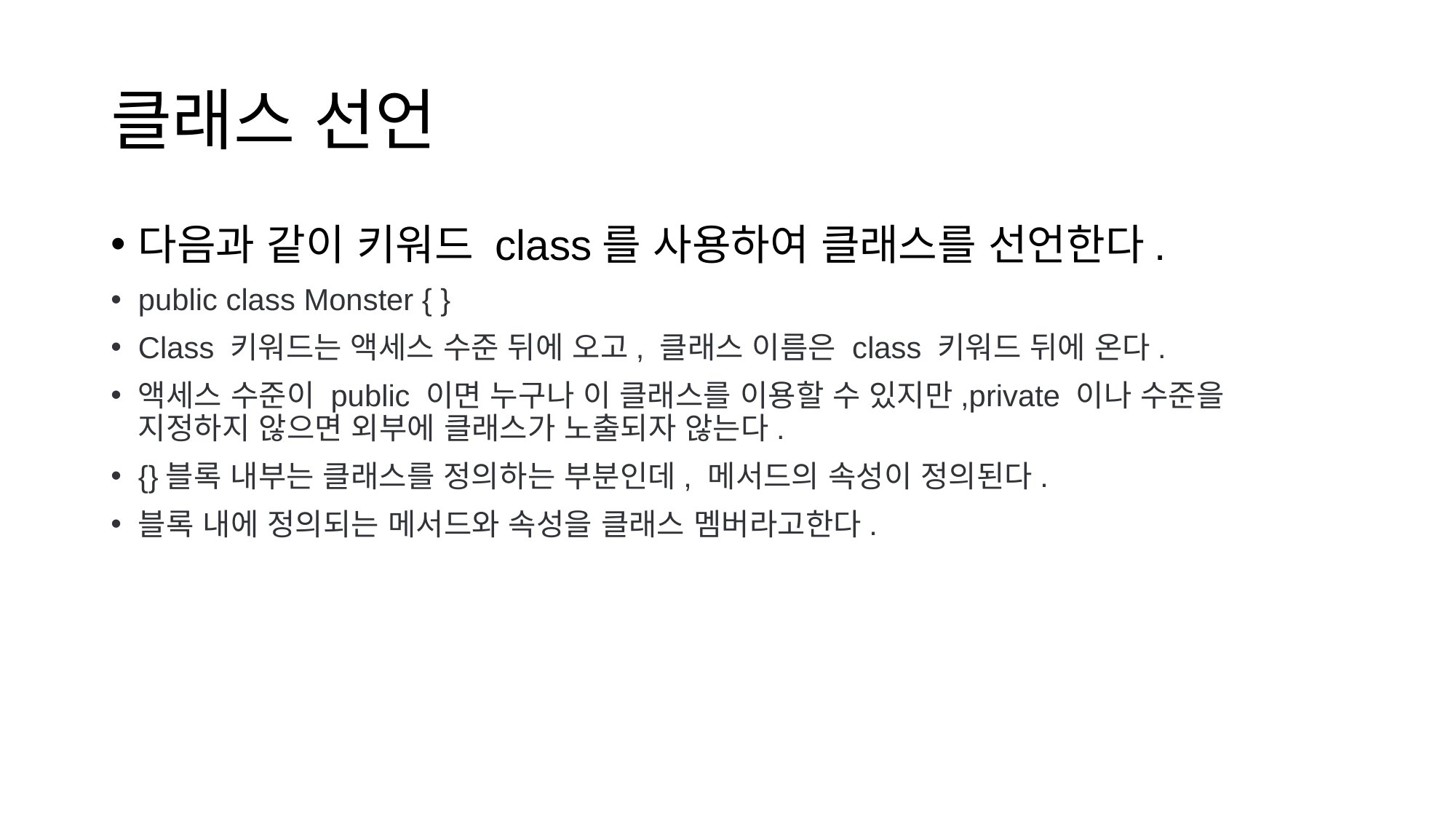

# 클래스 선언
다음과 같이 키워드 class를 사용하여 클래스를 선언한다.
public class Monster { }
Class 키워드는 액세스 수준 뒤에 오고, 클래스 이름은 class 키워드 뒤에 온다.
액세스 수준이 public 이면 누구나 이 클래스를 이용할 수 있지만,private 이나 수준을 지정하지 않으면 외부에 클래스가 노출되자 않는다.
{}블록 내부는 클래스를 정의하는 부분인데, 메서드의 속성이 정의된다.
블록 내에 정의되는 메서드와 속성을 클래스 멤버라고한다.